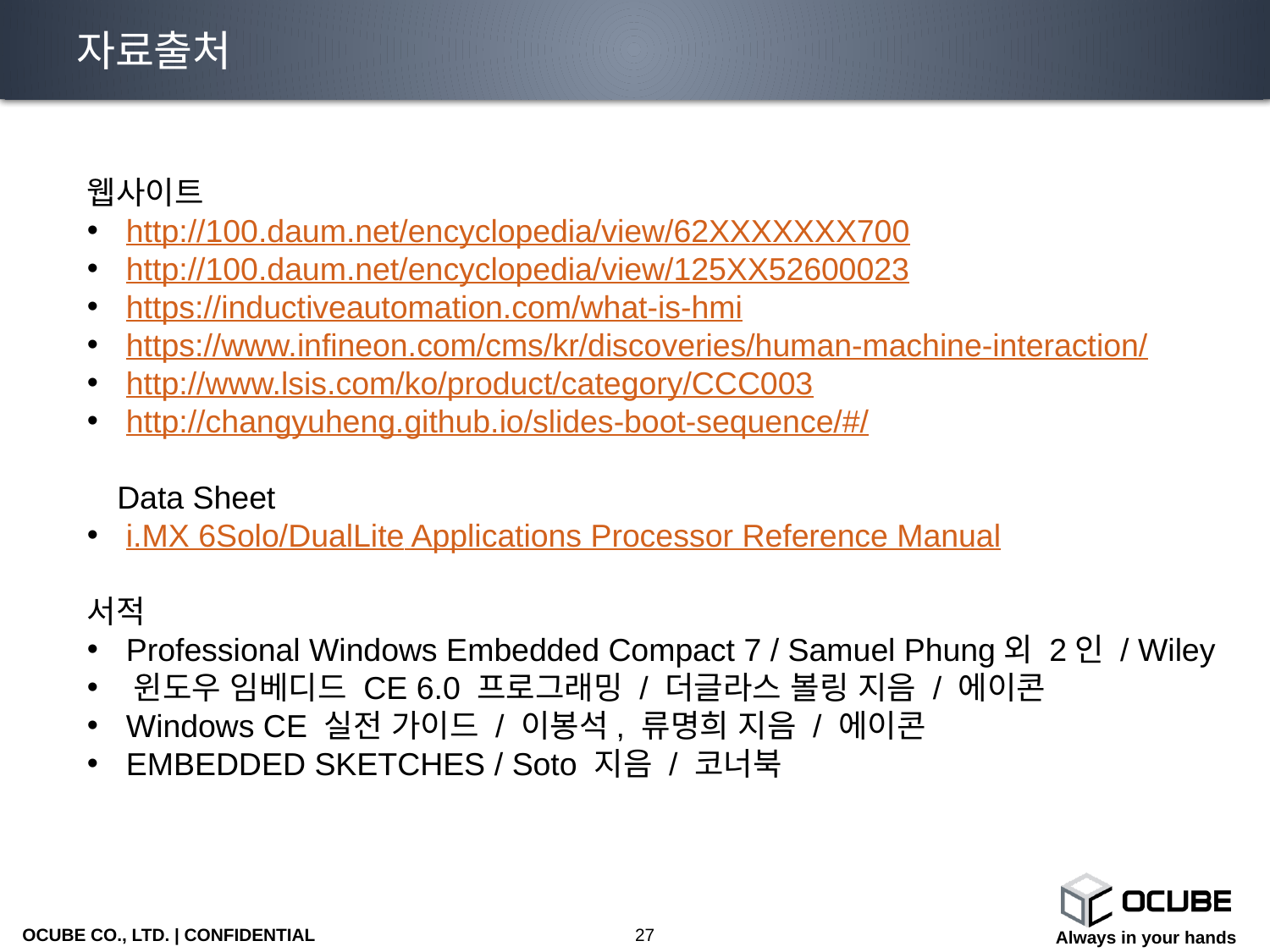

# 자료출처
웹사이트
 http://100.daum.net/encyclopedia/view/62XXXXXXX700
 http://100.daum.net/encyclopedia/view/125XX52600023
 https://inductiveautomation.com/what-is-hmi
 https://www.infineon.com/cms/kr/discoveries/human-machine-interaction/
 http://www.lsis.com/ko/product/category/CCC003
 http://changyuheng.github.io/slides-boot-sequence/#/
Data Sheet
 i.MX 6Solo/DualLite Applications Processor Reference Manual

서적
 Professional Windows Embedded Compact 7 / Samuel Phung외 2인 / Wiley
 윈도우 임베디드 CE 6.0 프로그래밍 / 더글라스 볼링 지음 / 에이콘
 Windows CE 실전 가이드 / 이봉석, 류명희 지음 / 에이콘
 EMBEDDED SKETCHES / Soto 지음 / 코너북